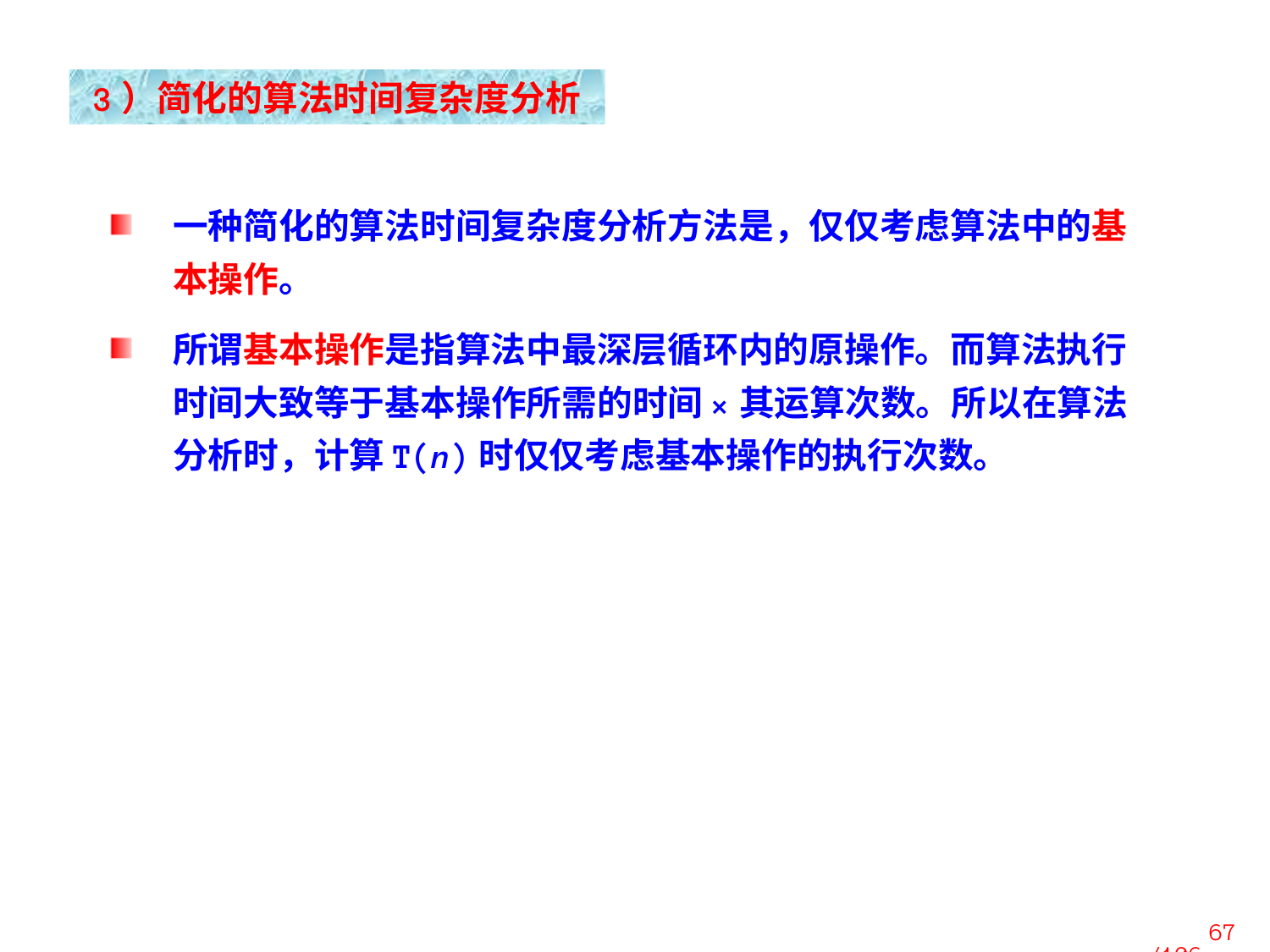

3）简化的算法时间复杂度分析
一种简化的算法时间复杂度分析方法是，仅仅考虑算法中的基本操作。
所谓基本操作是指算法中最深层循环内的原操作。而算法执行时间大致等于基本操作所需的时间×其运算次数。所以在算法分析时，计算T(n)时仅仅考虑基本操作的执行次数。
                 67/106